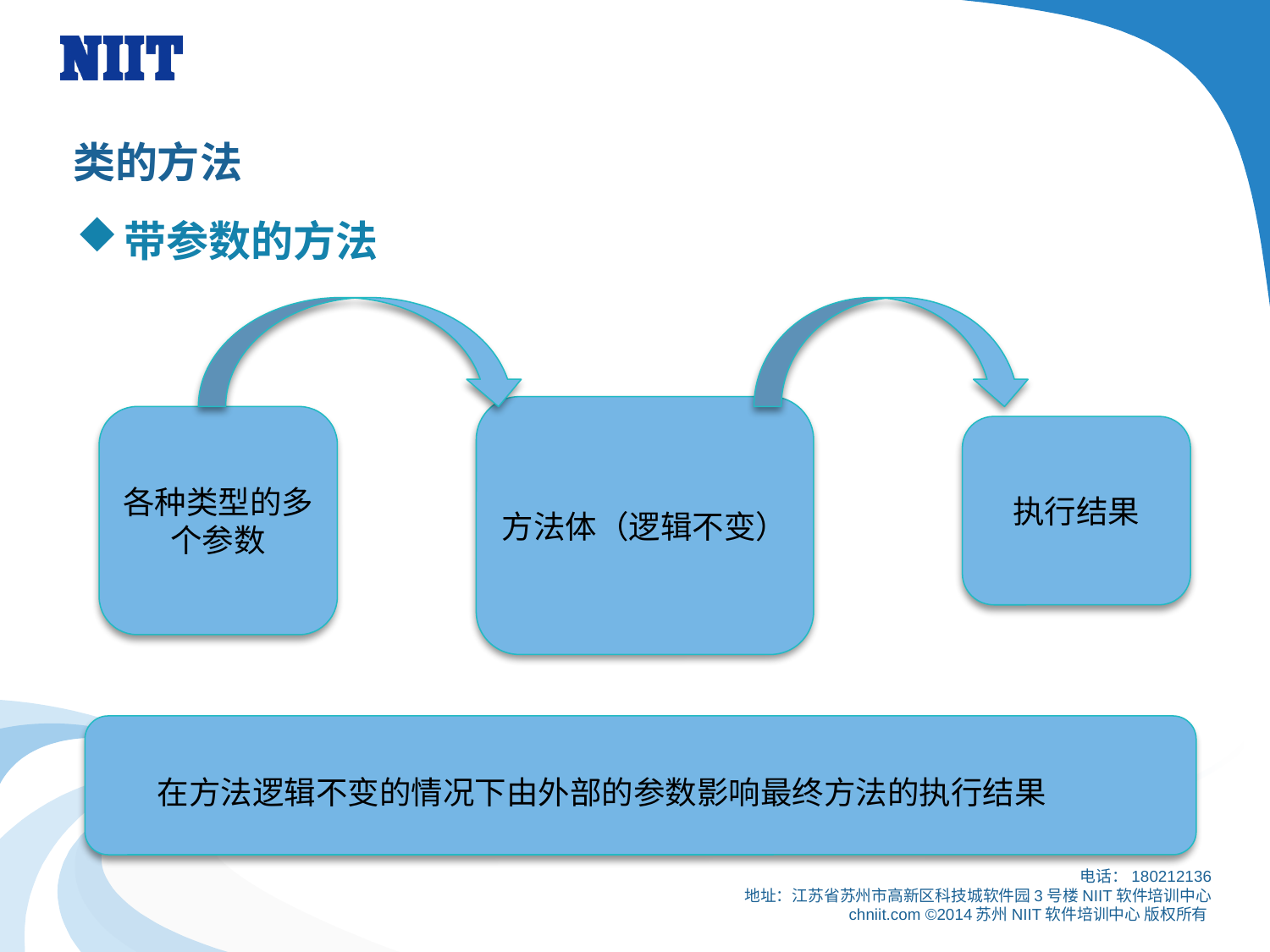

# 类的方法
带参数的方法

方法体（逻辑不变）
各种类型的多个参数
执行结果

在方法逻辑不变的情况下由外部的参数影响最终方法的执行结果